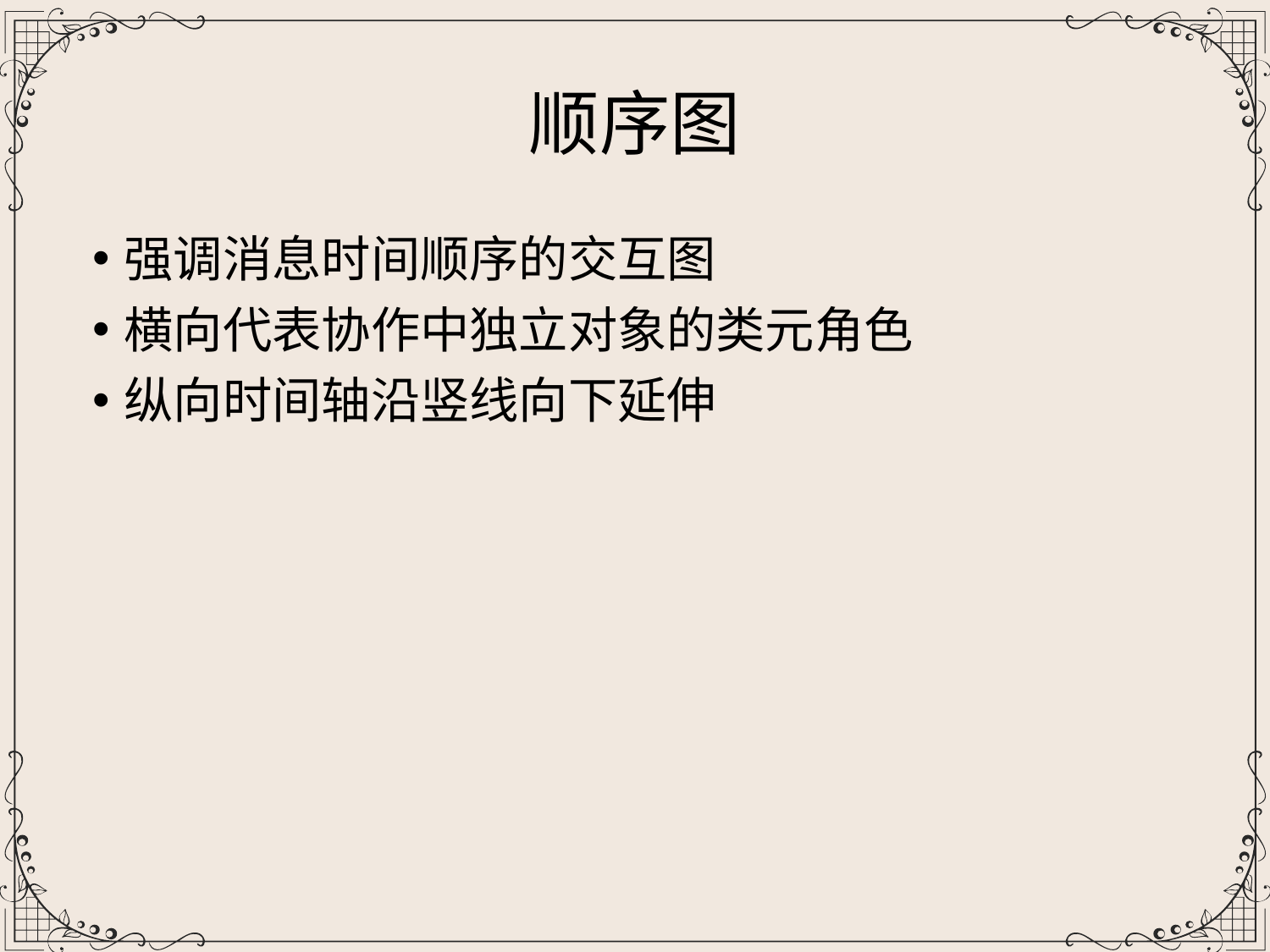

顺序图
强调消息时间顺序的交互图
横向代表协作中独立对象的类元角色
纵向时间轴沿竖线向下延伸